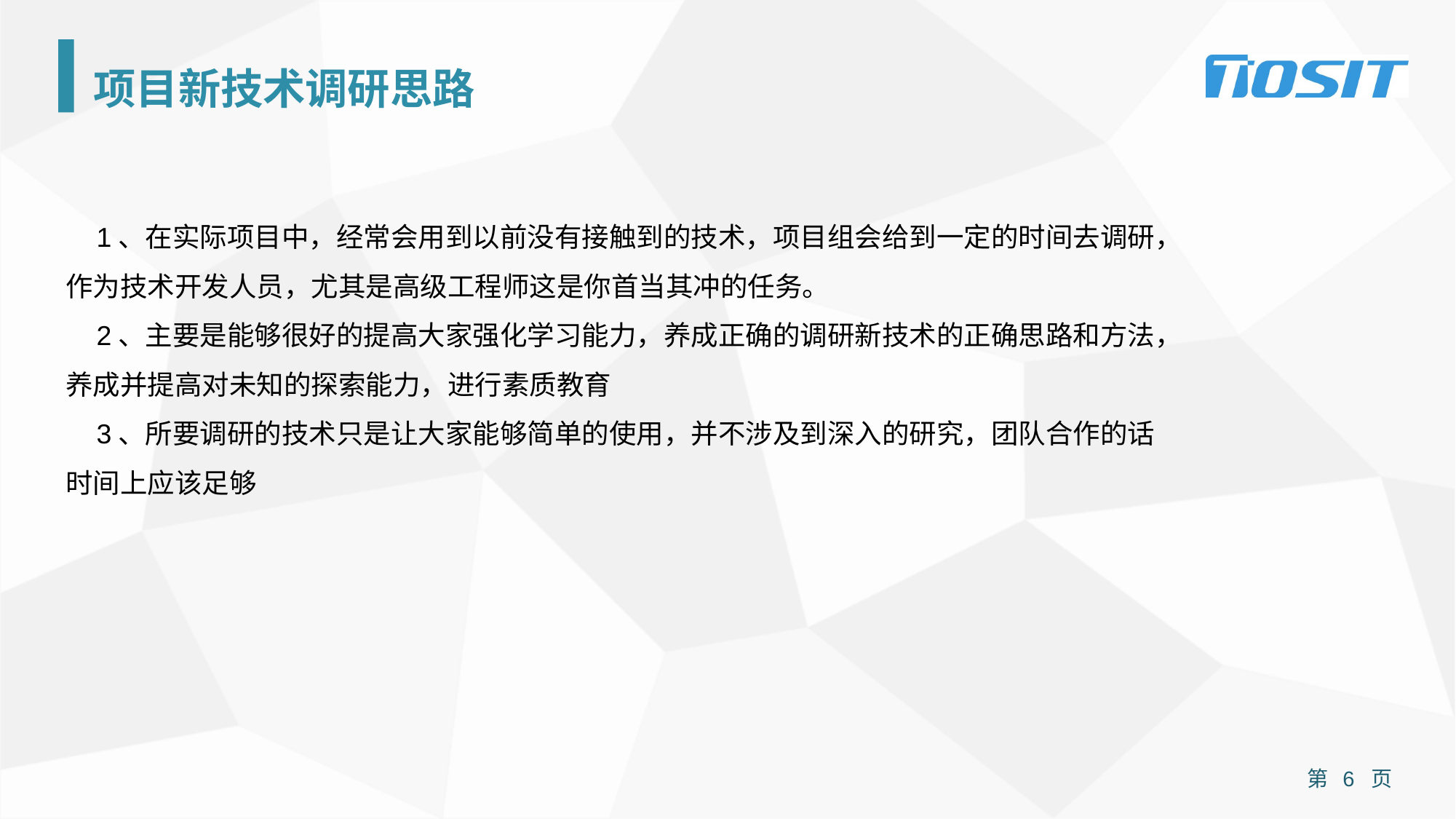

项目新技术调研思路
    1、在实际项目中，经常会用到以前没有接触到的技术，项目组会给到一定的时间去调研，作为技术开发人员，尤其是高级工程师这是你首当其冲的任务。
    2、主要是能够很好的提高大家强化学习能力，养成正确的调研新技术的正确思路和方法，养成并提高对未知的探索能力，进行素质教育
    3、所要调研的技术只是让大家能够简单的使用，并不涉及到深入的研究，团队合作的话时间上应该足够